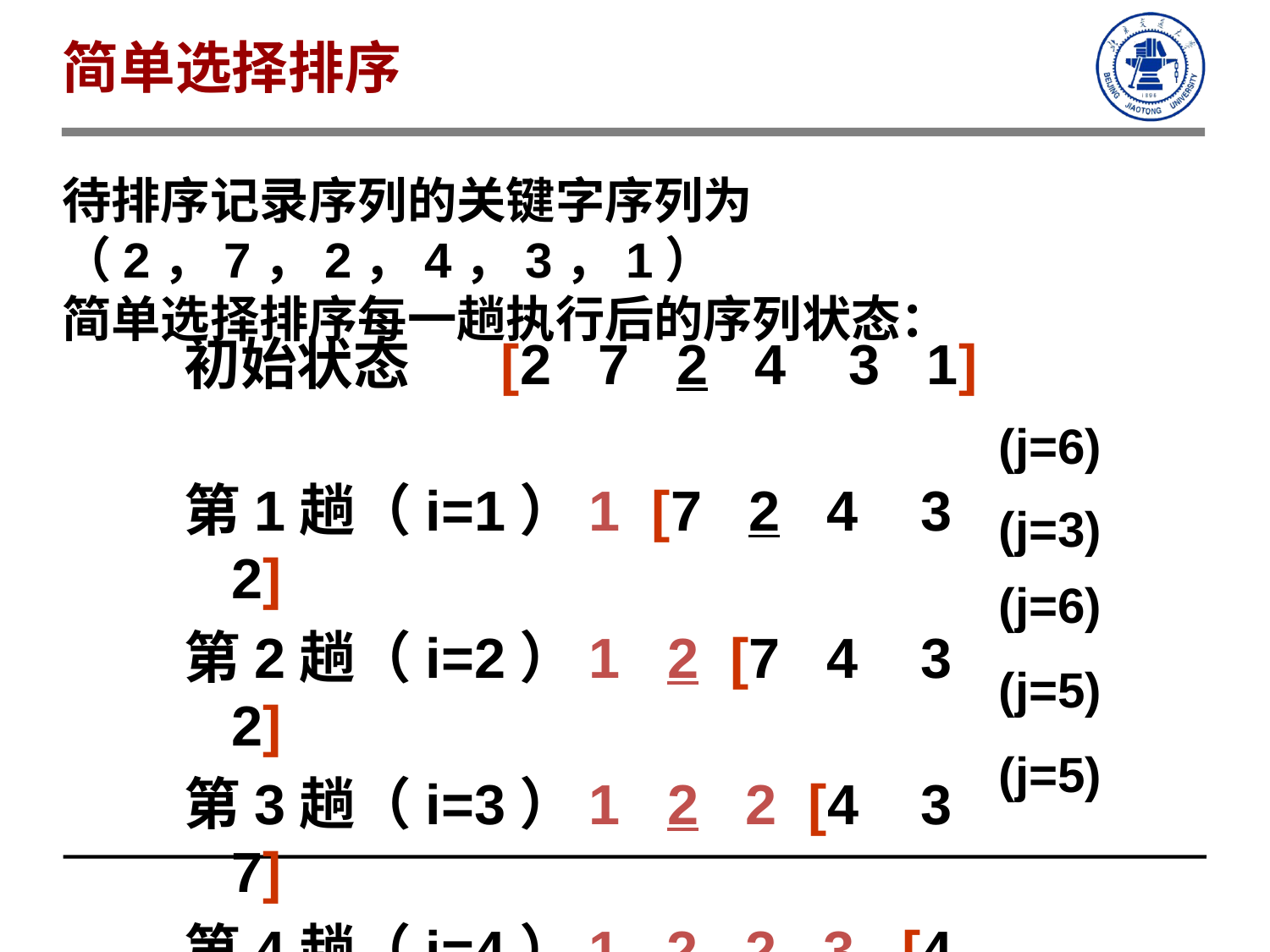

简单选择排序
待排序记录序列的关键字序列为（2，7，2，4，3，1）
简单选择排序每一趟执行后的序列状态：
初始状态      [2   7   2   4    3   1]
第1趟（i=1）1  [7   2   4    3   2]
第2趟（i=2）1   2  [7   4    3   2]
第3趟（i=3）1   2   2  [4    3   7]
第4趟（i=4）1   2   2   3   [4   7]
第5趟（i=5）1   2   2   3    4  [7]
(j=6)
(j=3)
(j=6)
(j=5)
(j=5)